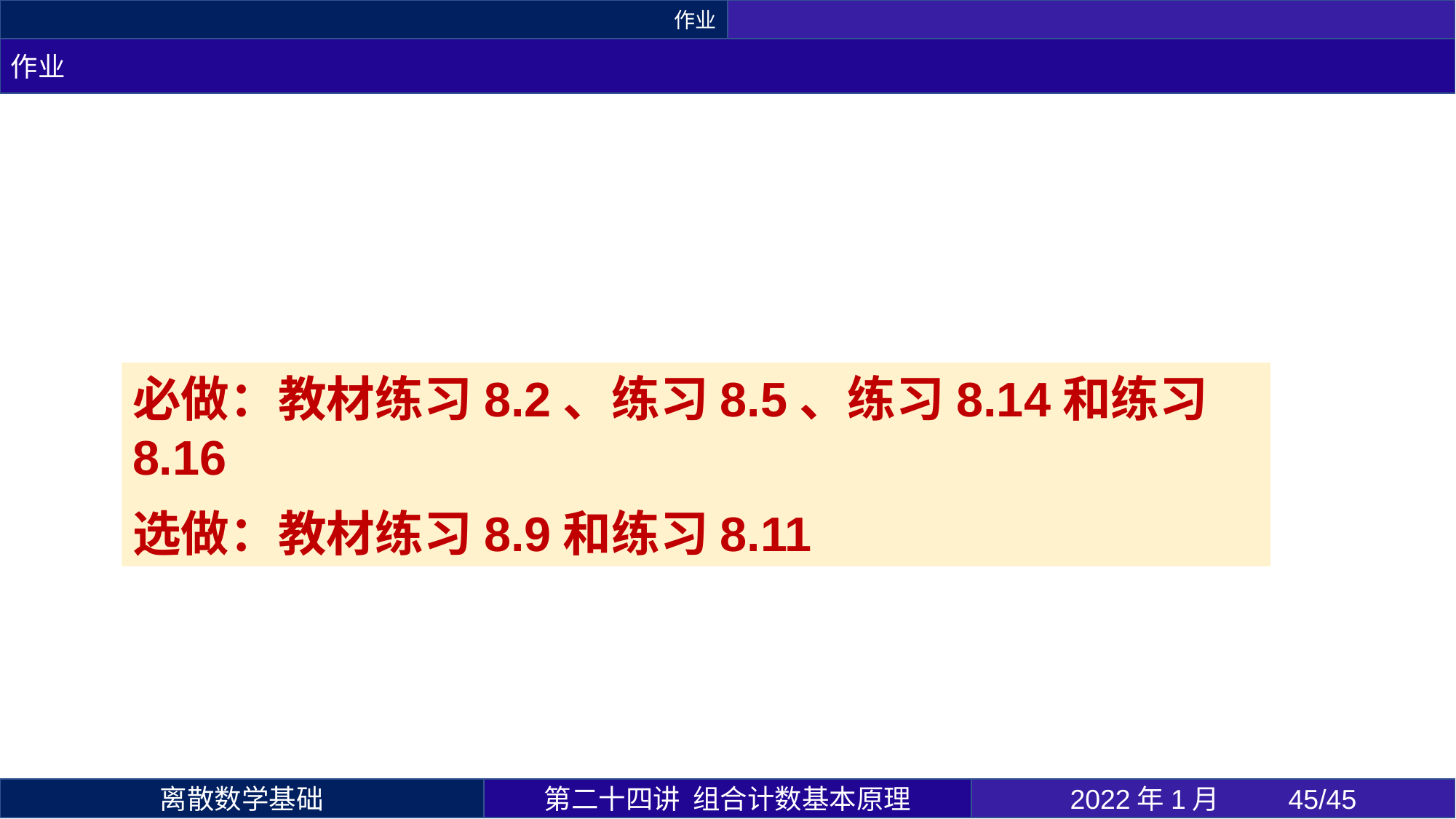

作业
作业
必做：教材练习8.2、练习8.5、练习8.14和练习8.16
选做：教材练习8.9和练习8.11
第二十四讲  组合计数基本原理
2022年1月 	45/45
离散数学基础